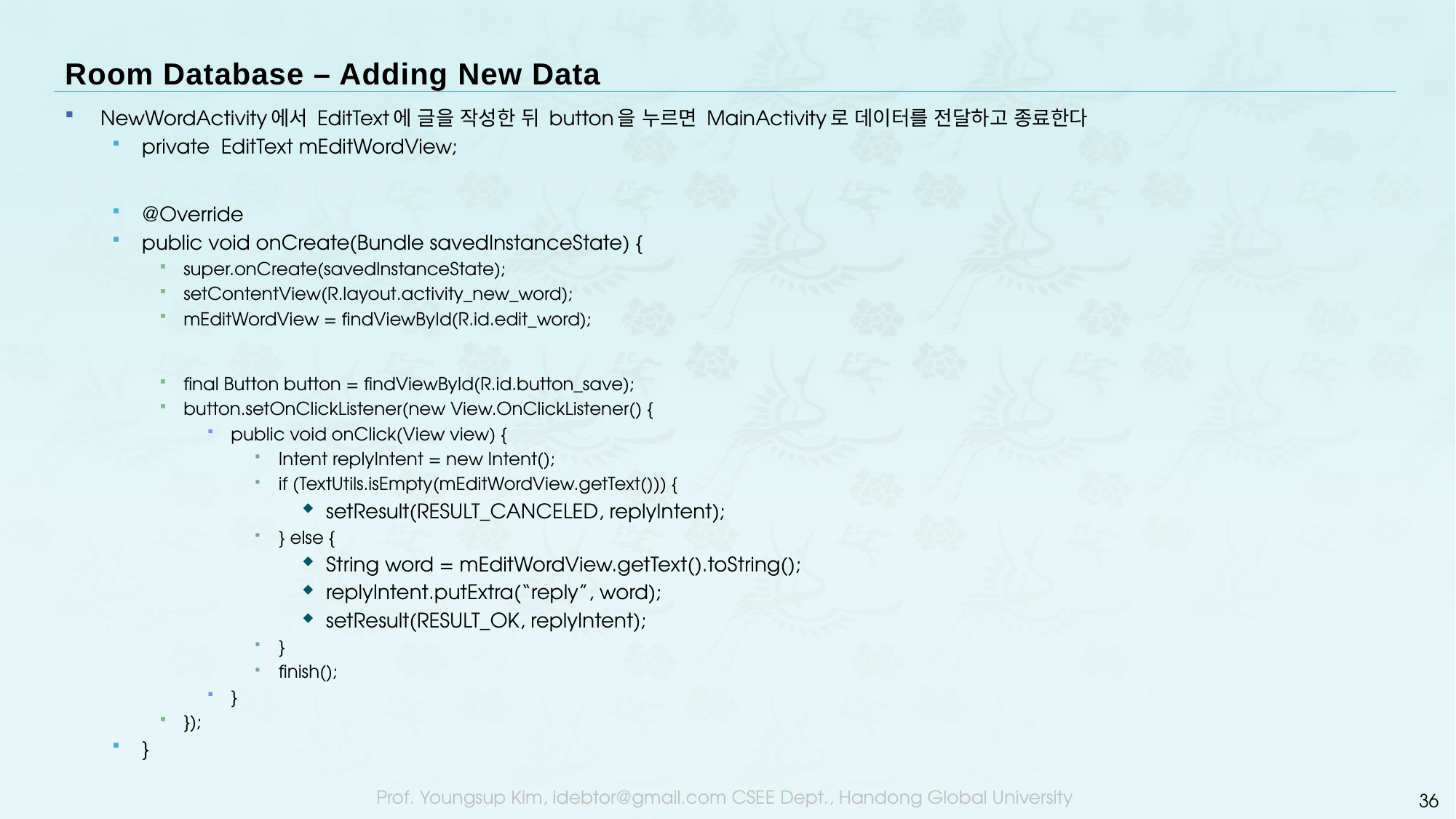

# Room Database – Adding New Data
NewWordActivity에서 EditText에 글을 작성한 뒤 button을 누르면 MainActivity로 데이터를 전달하고 종료한다
private  EditText mEditWordView;

@Override
public void onCreate(Bundle savedInstanceState) {
super.onCreate(savedInstanceState);
setContentView(R.layout.activity_new_word);
mEditWordView = findViewById(R.id.edit_word);

final Button button = findViewById(R.id.button_save);
button.setOnClickListener(new View.OnClickListener() {
public void onClick(View view) {
Intent replyIntent = new Intent();
if (TextUtils.isEmpty(mEditWordView.getText())) {
setResult(RESULT_CANCELED, replyIntent);
} else {
String word = mEditWordView.getText().toString();
replyIntent.putExtra(“reply”, word);
setResult(RESULT_OK, replyIntent);
}
finish();
}
});
}

36